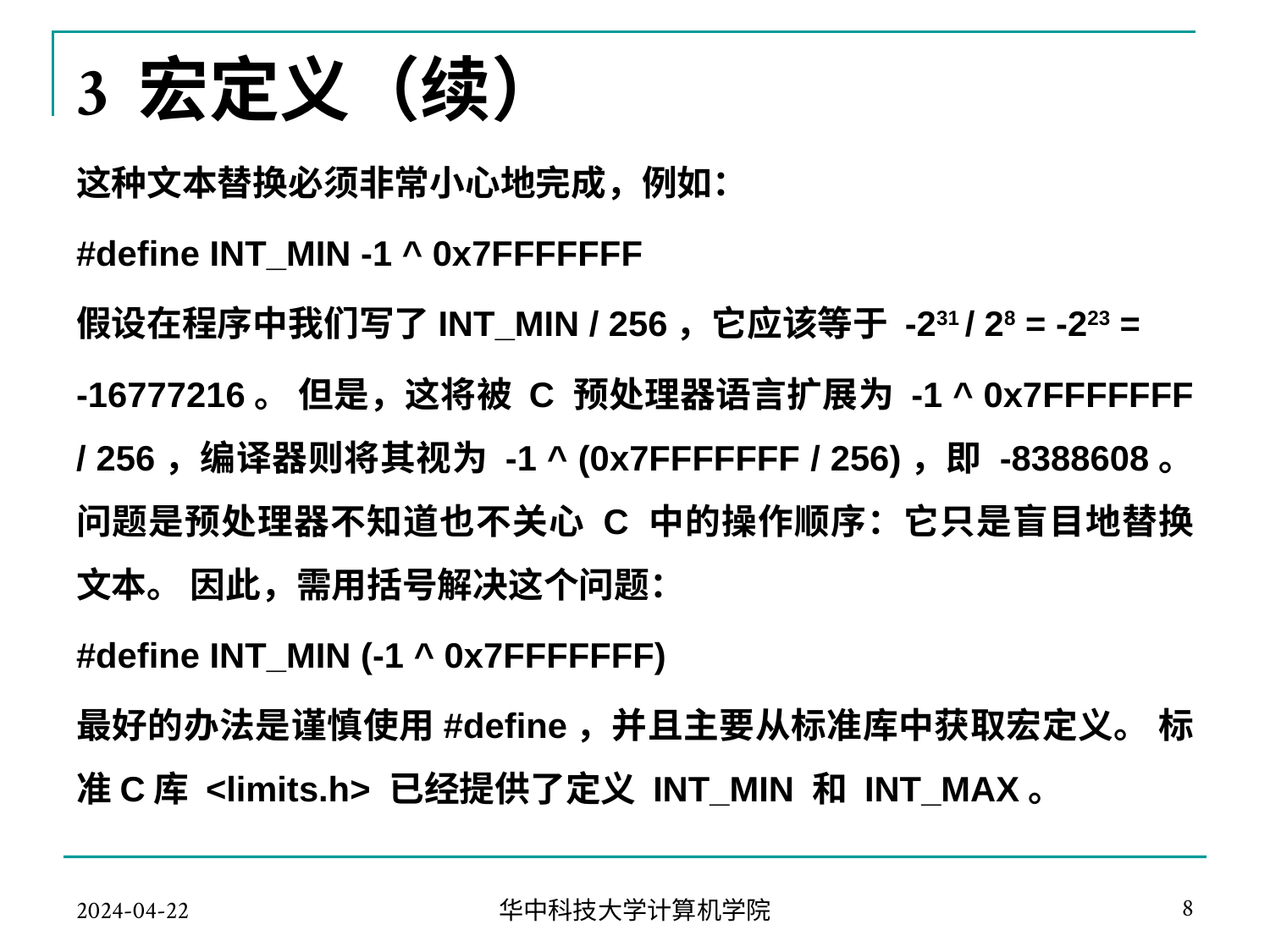

# 3 宏定义（续）
这种文本替换必须非常小心地完成，例如：
#define INT_MIN -1 ^ 0x7FFFFFFF
假设在程序中我们写了INT_MIN / 256，它应该等于 -231 / 28 = -223 =
-16777216。 但是，这将被 C 预处理器语言扩展为 -1 ^ 0x7FFFFFFF / 256，编译器则将其视为 -1 ^ (0x7FFFFFFF / 256)，即 -8388608。 问题是预处理器不知道也不关心 C 中的操作顺序：它只是盲目地替换文本。 因此，需用括号解决这个问题：
#define INT_MIN (-1 ^ 0x7FFFFFFF)
最好的办法是谨慎使用#define，并且主要从标准库中获取宏定义。 标准C库 <limits.h> 已经提供了定义 INT_MIN 和 INT_MAX。
2024-04-22
8
华中科技大学计算机学院